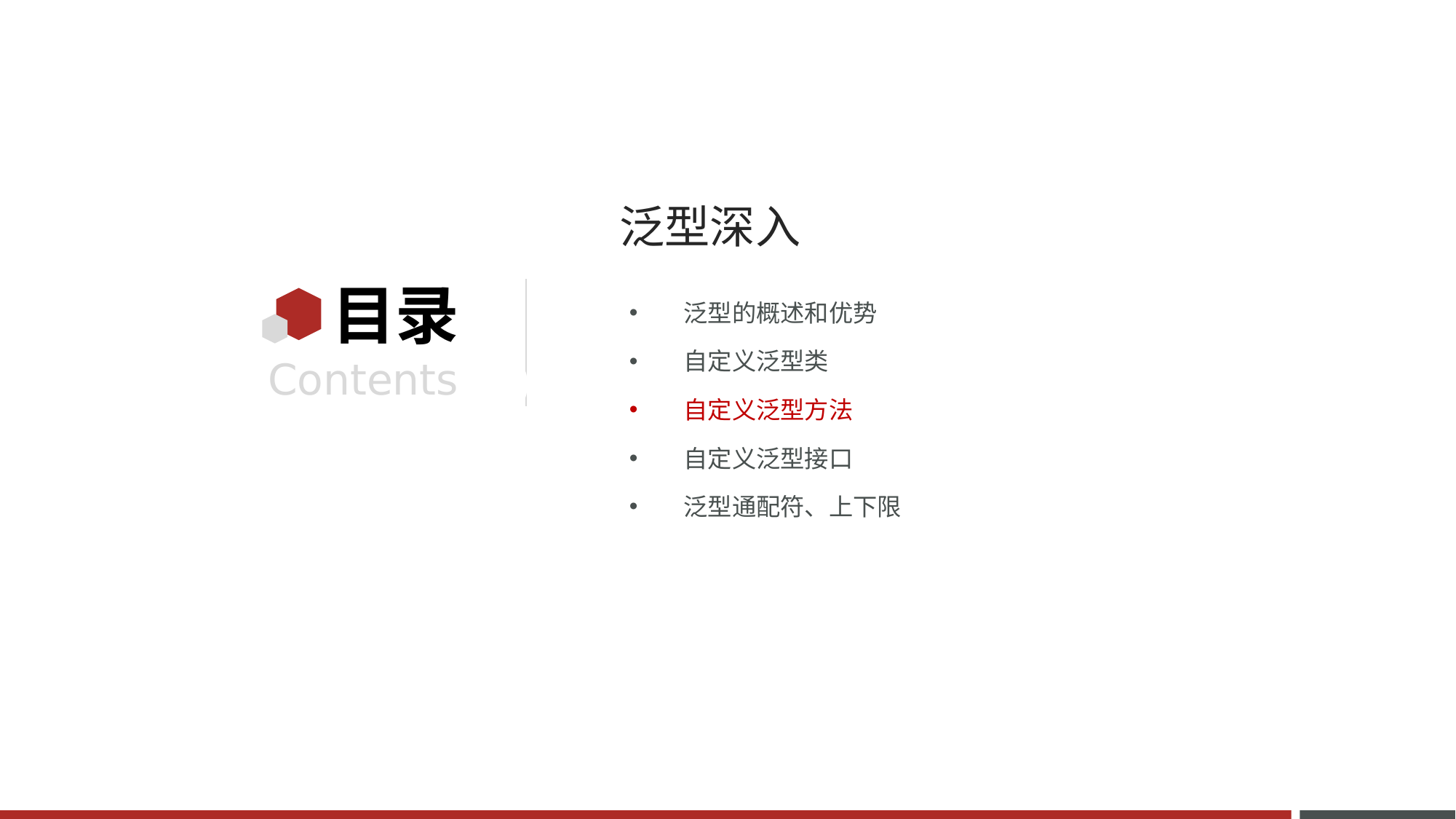

# 泛型深入
泛型的概述和优势
自定义泛型类
自定义泛型方法
自定义泛型接口
泛型通配符、上下限

01